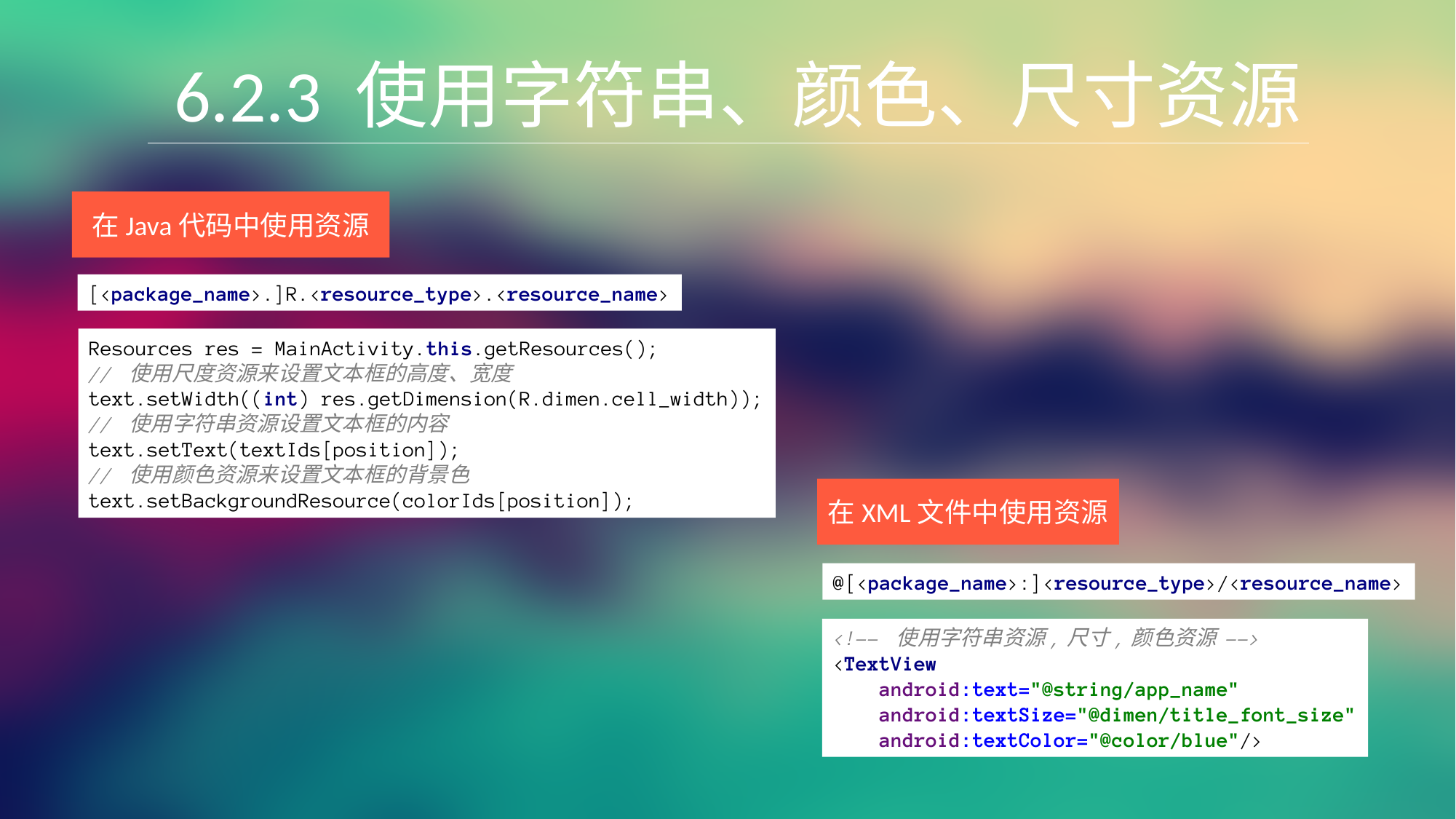

6.2.3 使用字符串、颜色、尺寸资源
在Java代码中使用资源
[<package_name>.]R.<resource_type>.<resource_name>
Resources res = MainActivity.this.getResources();
// 使用尺度资源来设置文本框的高度、宽度
text.setWidth((int) res.getDimension(R.dimen.cell_width));
// 使用字符串资源设置文本框的内容
text.setText(textIds[position]);
// 使用颜色资源来设置文本框的背景色
text.setBackgroundResource(colorIds[position]);
在XML文件中使用资源
@[<package_name>:]<resource_type>/<resource_name>
<!-- 使用字符串资源,尺寸,颜色资源 -->
<TextView
    android:text="@string/app_name"
    android:textSize="@dimen/title_font_size"
    android:textColor="@color/blue"/>